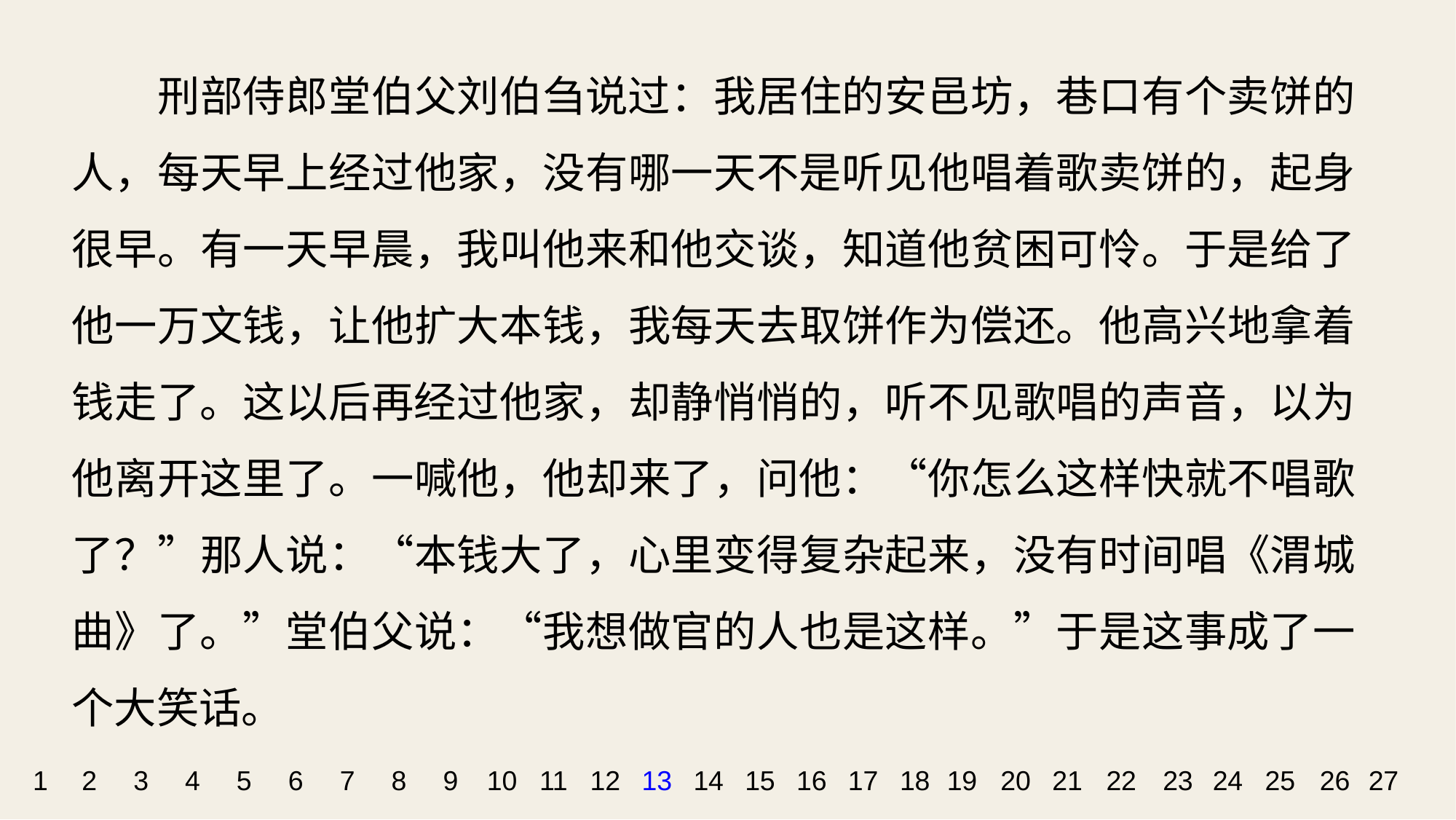

刑部侍郎堂伯父刘伯刍说过：我居住的安邑坊，巷口有个卖饼的人，每天早上经过他家，没有哪一天不是听见他唱着歌卖饼的，起身很早。有一天早晨，我叫他来和他交谈，知道他贫困可怜。于是给了他一万文钱，让他扩大本钱，我每天去取饼作为偿还。他高兴地拿着钱走了。这以后再经过他家，却静悄悄的，听不见歌唱的声音，以为他离开这里了。一喊他，他却来了，问他：“你怎么这样快就不唱歌了？”那人说：“本钱大了，心里变得复杂起来，没有时间唱《渭城曲》了。”堂伯父说：“我想做官的人也是这样。”于是这事成了一个大笑话。
1
2
3
4
5
6
7
8
9
10
11
12
13
14
15
16
17
18
19
20
21
22
23
24
25
26
27